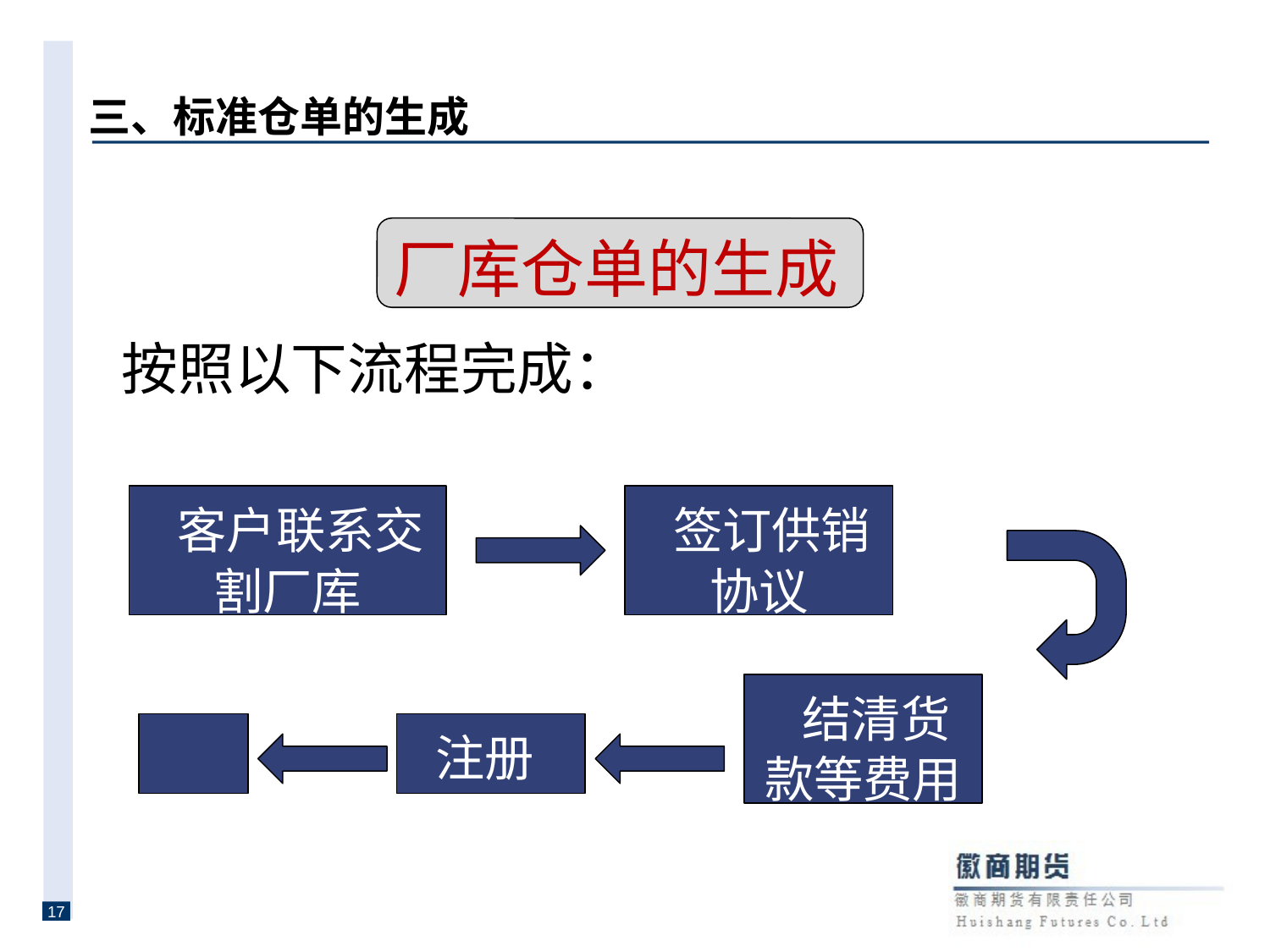

# 二、交割方式 三、标准仓单的生成

厂库仓单的生成
按照以下流程完成：

 客户联系交割厂库
 签订供销协议

 结清货款等费用
 OK
 注册